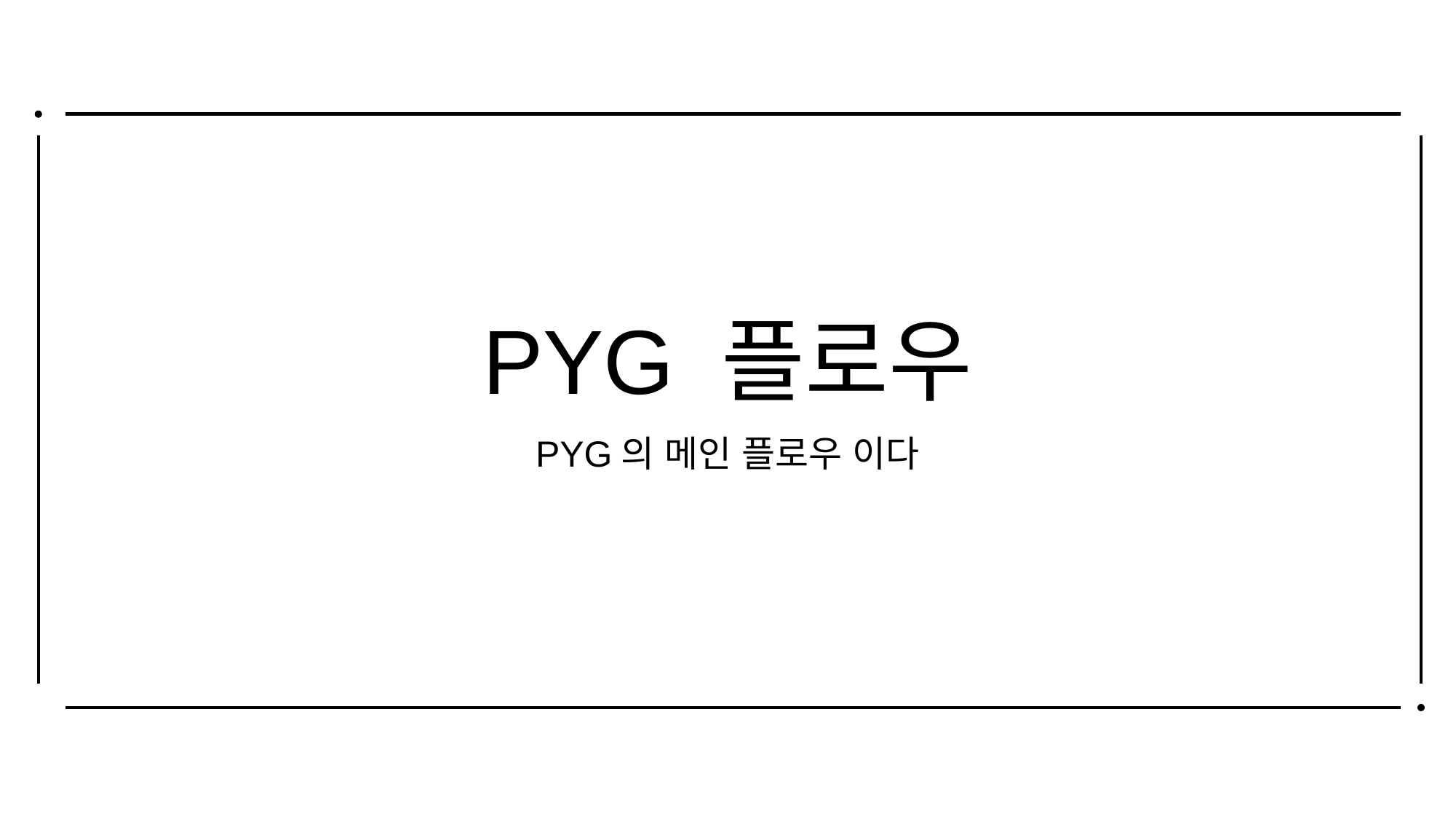

# PYG 플로우
PYG의 메인 플로우 이다